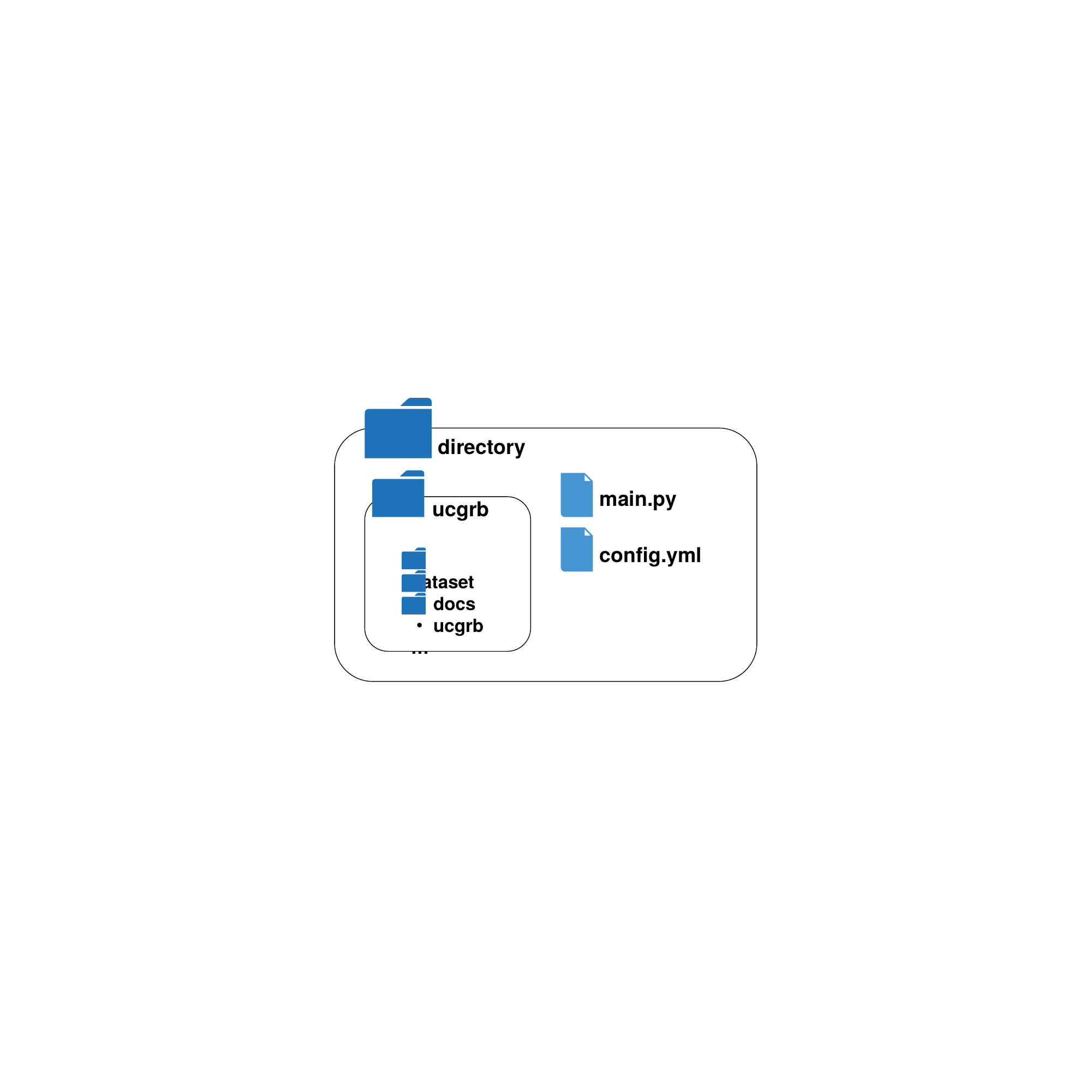

directory

main.py

config.yml

ucgrb
・dataset
・docs
・ucgrb
…